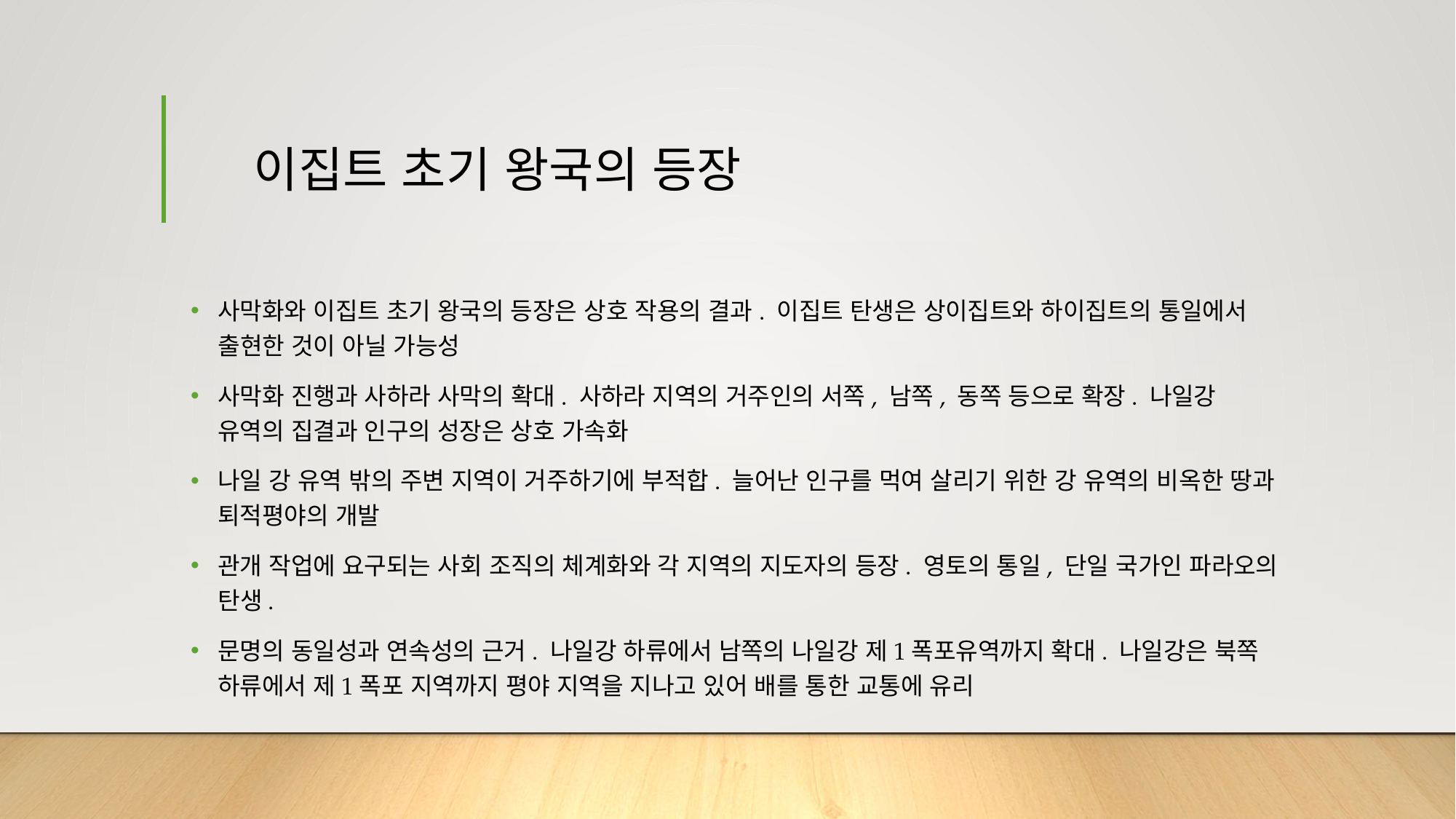

# 이집트 초기 왕국의 등장
사막화와 이집트 초기 왕국의 등장은 상호 작용의 결과. 이집트 탄생은 상이집트와 하이집트의 통일에서 출현한 것이 아닐 가능성
사막화 진행과 사하라 사막의 확대. 사하라 지역의 거주인의 서쪽, 남쪽, 동쪽 등으로 확장. 나일강 유역의 집결과 인구의 성장은 상호 가속화
나일 강 유역 밖의 주변 지역이 거주하기에 부적합. 늘어난 인구를 먹여 살리기 위한 강 유역의 비옥한 땅과 퇴적평야의 개발
관개 작업에 요구되는 사회 조직의 체계화와 각 지역의 지도자의 등장. 영토의 통일, 단일 국가인 파라오의 탄생.
문명의 동일성과 연속성의 근거. 나일강 하류에서 남쪽의 나일강 제1폭포유역까지 확대. 나일강은 북쪽 하류에서 제1폭포 지역까지 평야 지역을 지나고 있어 배를 통한 교통에 유리